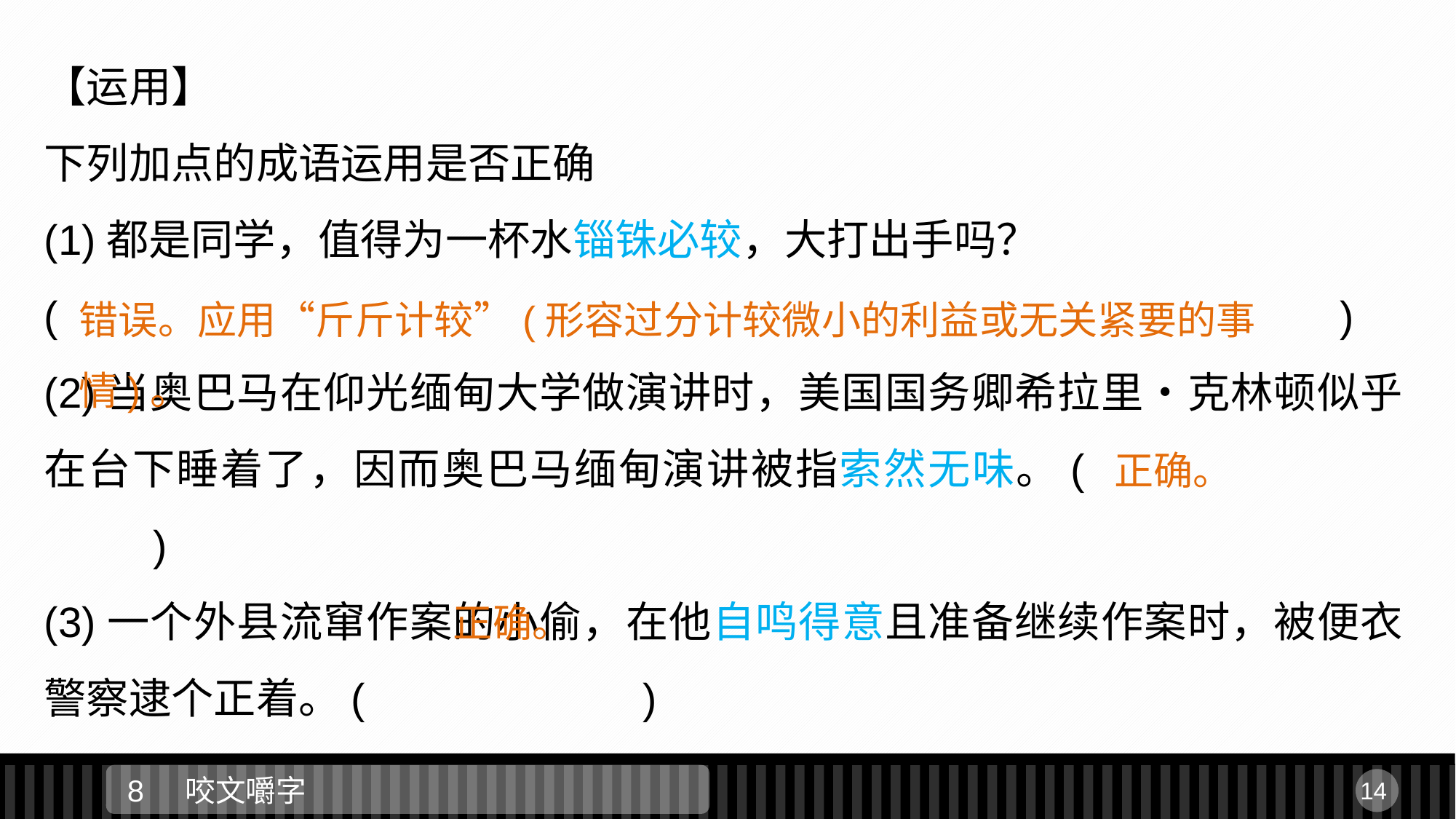

【运用】
下列加点的成语运用是否正确
(1)都是同学，值得为一杯水锱铢必较，大打出手吗？
(											　　)
(2)当奥巴马在仰光缅甸大学做演讲时，美国国务卿希拉里•克林顿似乎在台下睡着了，因而奥巴马缅甸演讲被指索然无味。(　　			)
(3)一个外县流窜作案的小偷，在他自鸣得意且准备继续作案时，被便衣警察逮个正着。(　		　)
错误。应用“斤斤计较”(形容过分计较微小的利益或无关紧要的事情)。
正确。
正确。